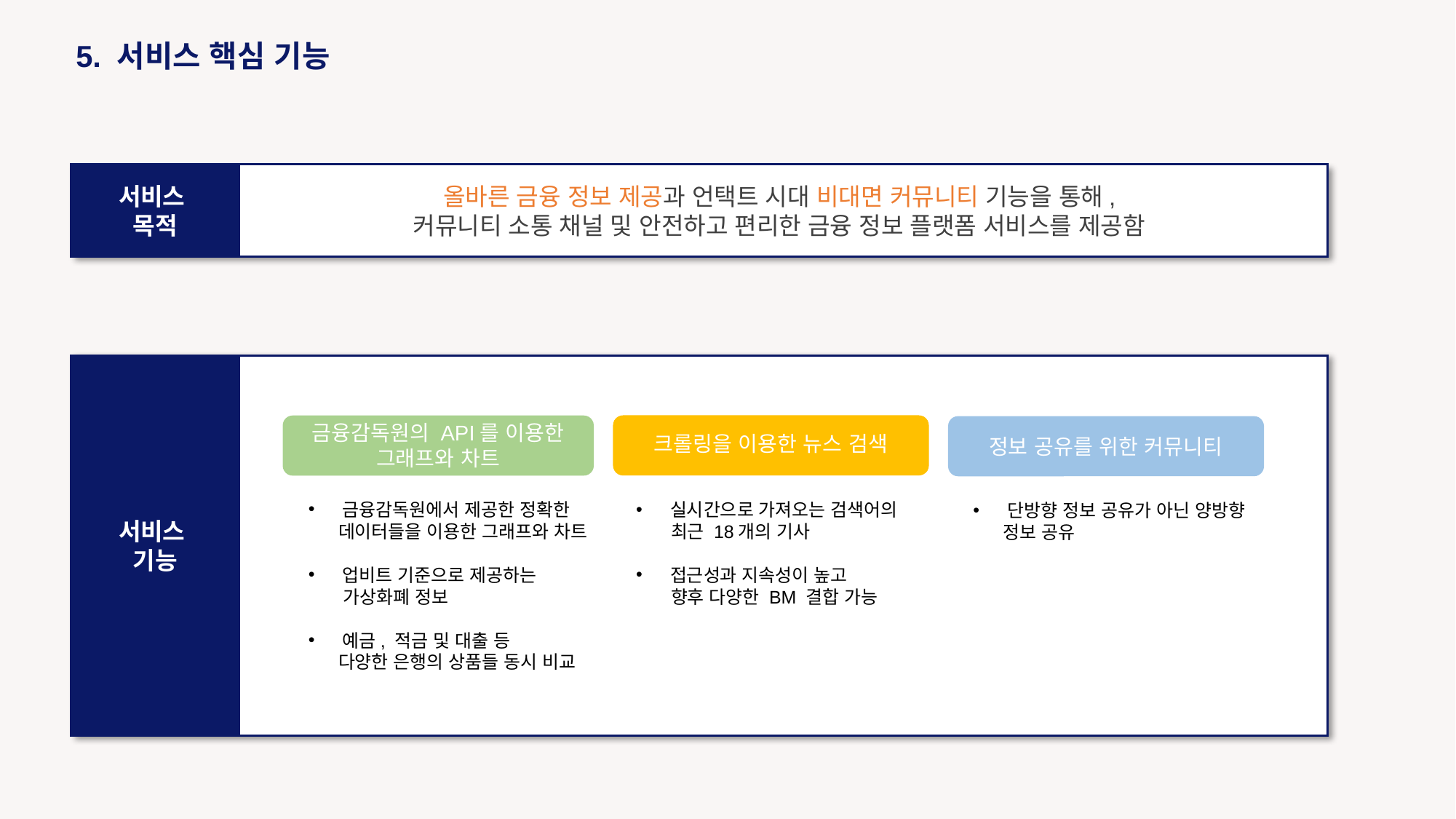

5. 서비스 핵심 기능

서비스
목적
올바른 금융 정보 제공과 언택트 시대 비대면 커뮤니티 기능을 통해,
커뮤니티 소통 채널 및 안전하고 편리한 금융 정보 플랫폼 서비스를 제공함

서비스
기능
금융감독원의 API를 이용한
그래프와 차트

금융감독원에서 제공한 정확한
     데이터들을 이용한 그래프와 차트
업비트 기준으로 제공하는
      가상화폐 정보

예금, 적금 및 대출 등
     다양한 은행의 상품들 동시 비교

크롤링을 이용한 뉴스 검색
실시간으로 가져오는 검색어의
      최근 18개의 기사
접근성과 지속성이 높고
      향후 다양한 BM 결합 가능

정보 공유를 위한 커뮤니티
단방향 정보 공유가 아닌 양방향
     정보 공유